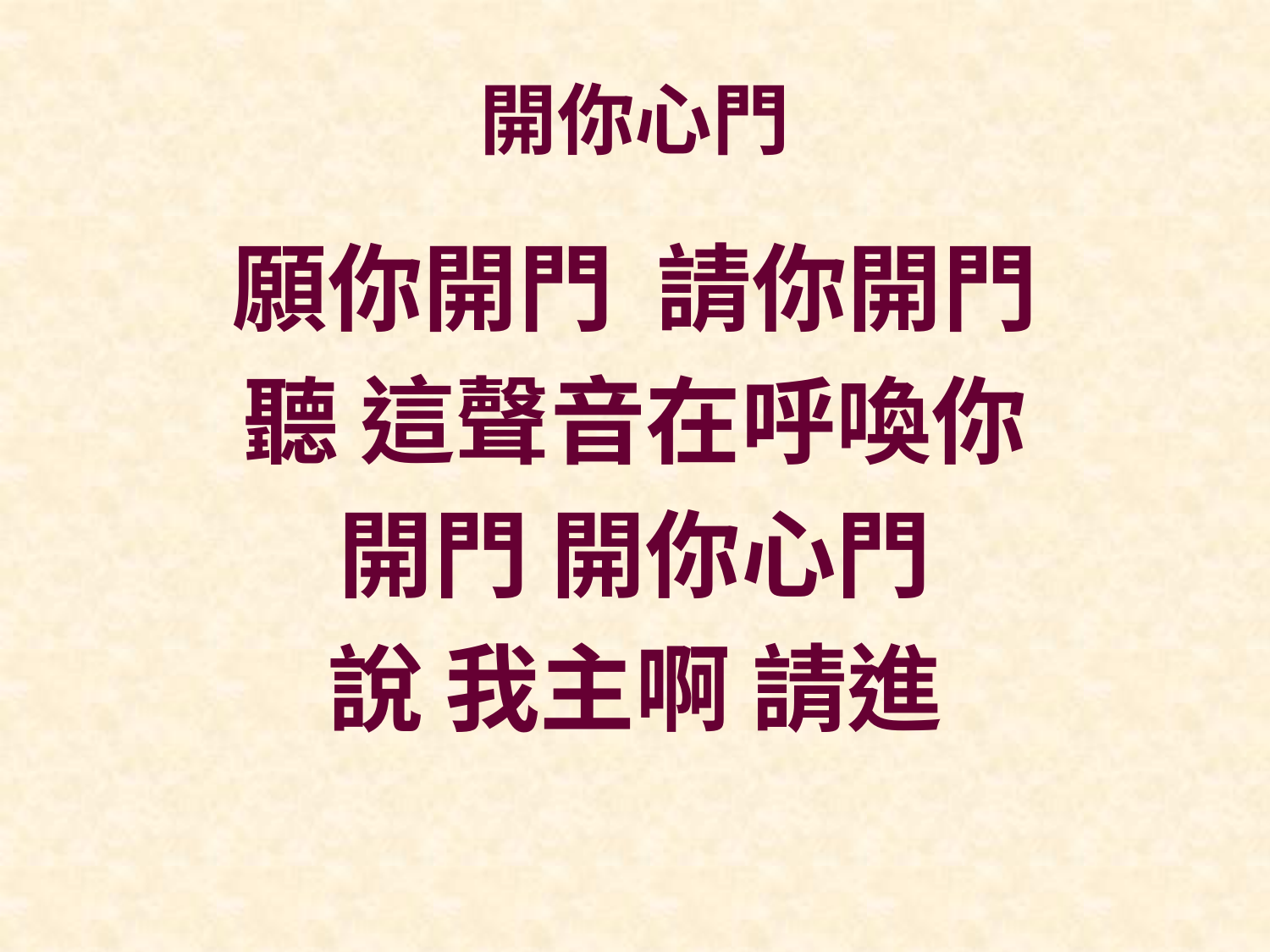

# 開你心門
願你開門  請你開門
聽 這聲音在呼喚你
開門 開你心門
說 我主啊 請進